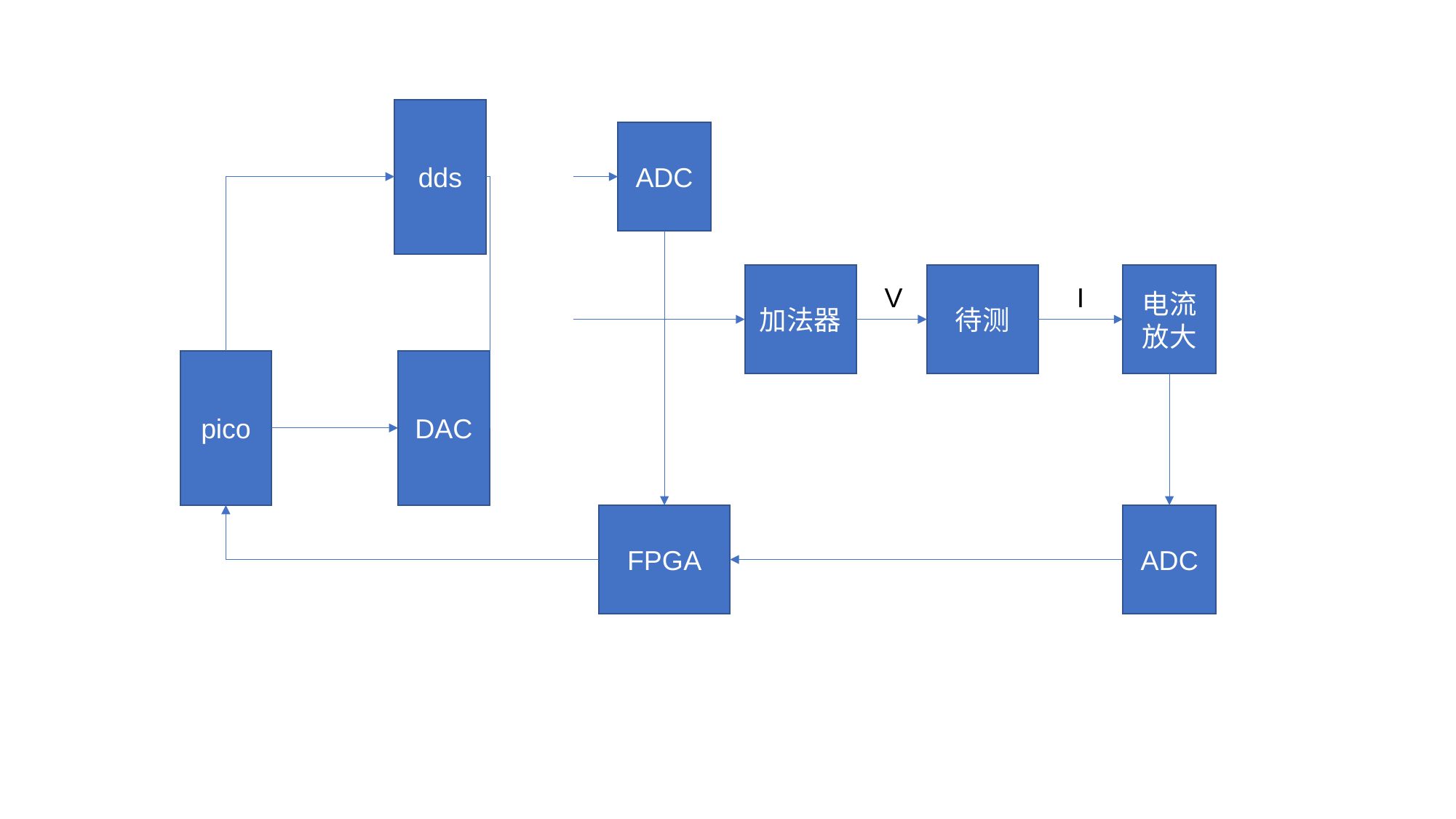

dds
ADC
加法器
待测
电流放大
V
I
pico
DAC
FPGA
ADC